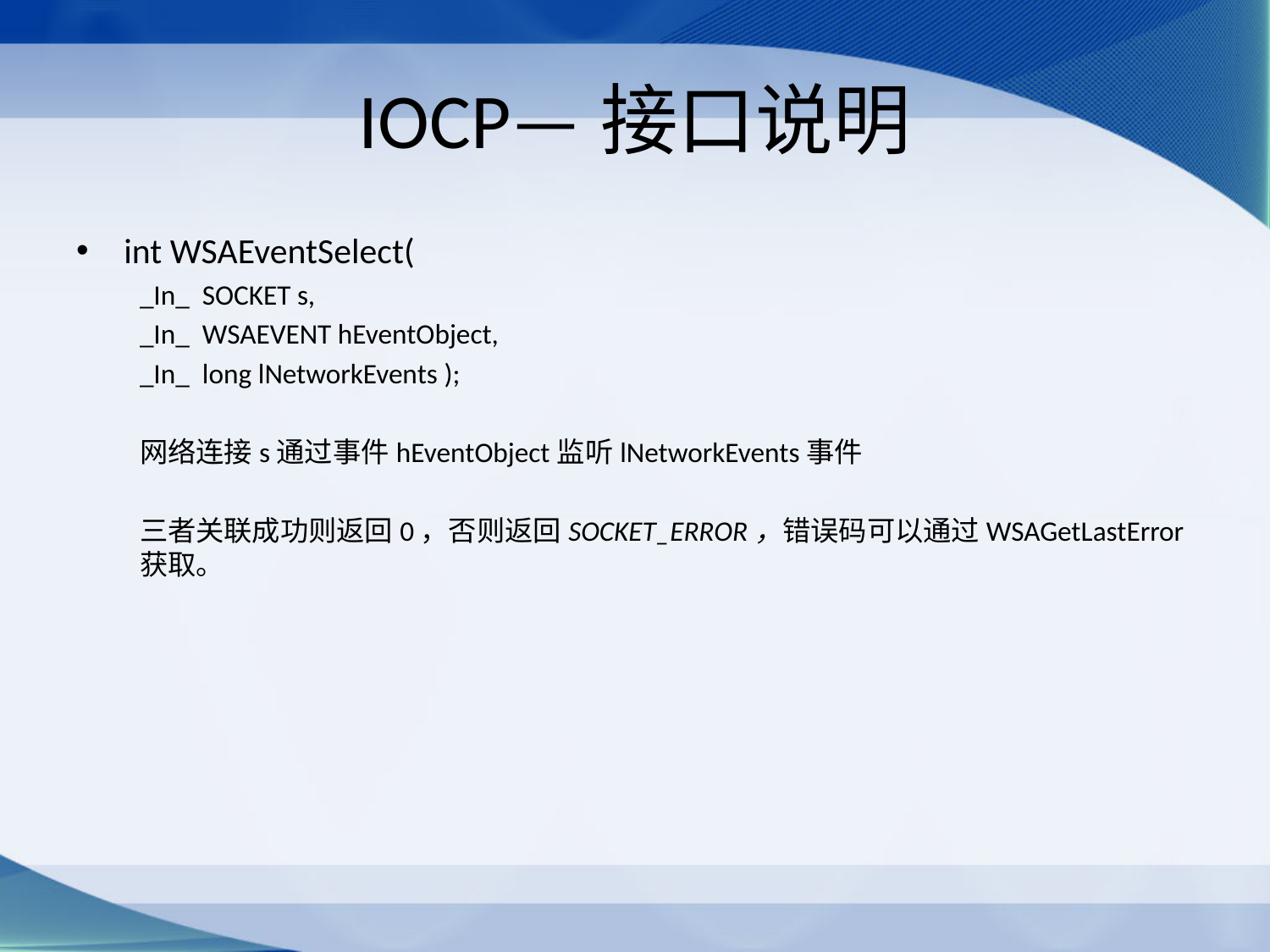

# IOCP—接口说明
int WSAEventSelect(
_In_  SOCKET s,
_In_  WSAEVENT hEventObject,
_In_  long lNetworkEvents );

网络连接s通过事件hEventObject监听lNetworkEvents事件

三者关联成功则返回0，否则返回SOCKET_ERROR，错误码可以通过WSAGetLastError获取。